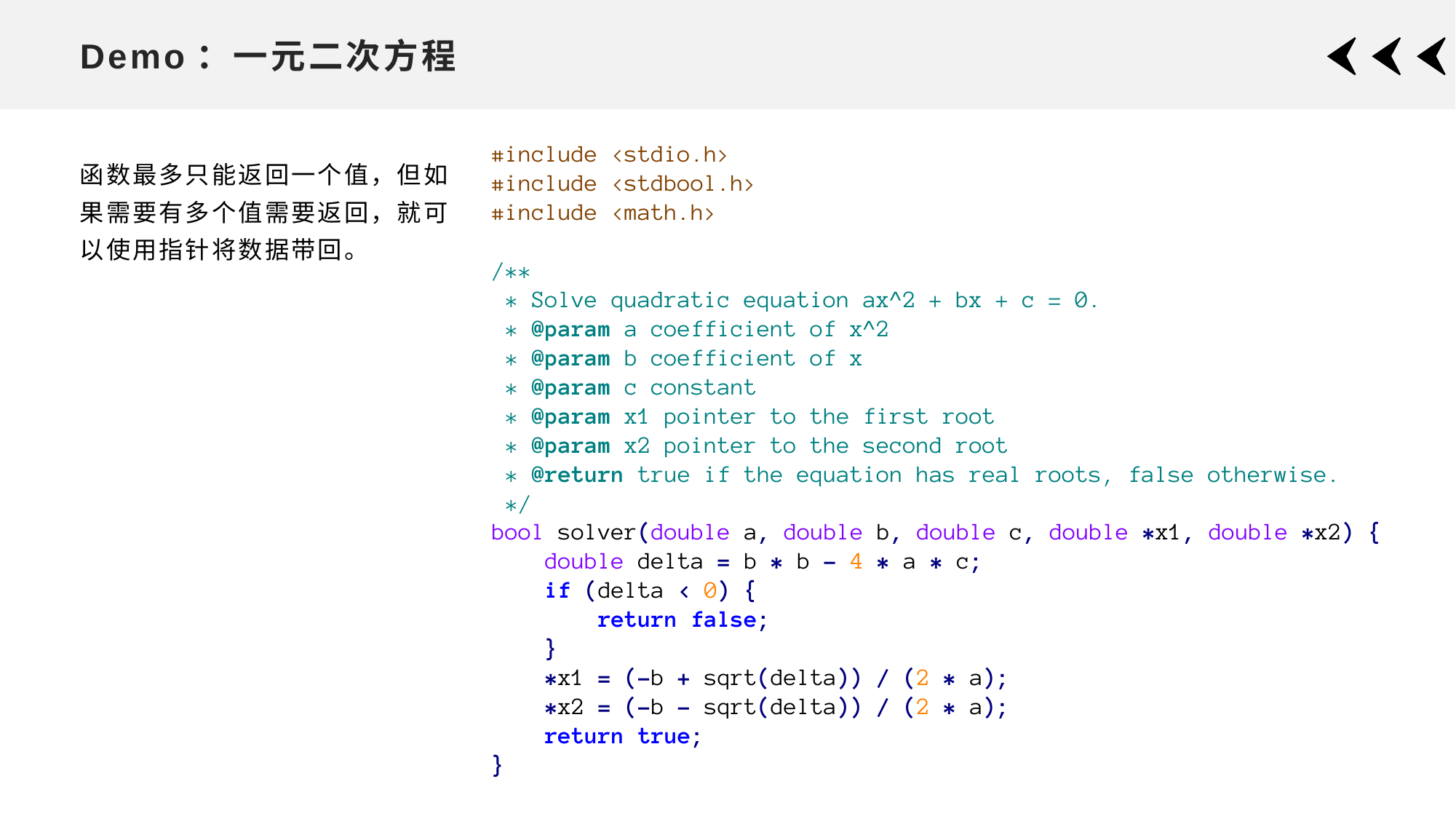

# Demo：一元二次方程
#include <stdio.h>
#include <stdbool.h>
#include <math.h>

/**
 * Solve quadratic equation ax^2 + bx + c = 0.
 * @param a coefficient of x^2
 * @param b coefficient of x
 * @param c constant
 * @param x1 pointer to the first root
 * @param x2 pointer to the second root
 * @return true if the equation has real roots, false otherwise.
 */
bool solver(double a, double b, double c, double *x1, double *x2) {
    double delta = b * b - 4 * a * c;
    if (delta < 0) {
        return false;
    }
    *x1 = (-b + sqrt(delta)) / (2 * a);
    *x2 = (-b - sqrt(delta)) / (2 * a);
    return true;
}
函数最多只能返回一个值，但如果需要有多个值需要返回，就可以使用指针将数据带回。